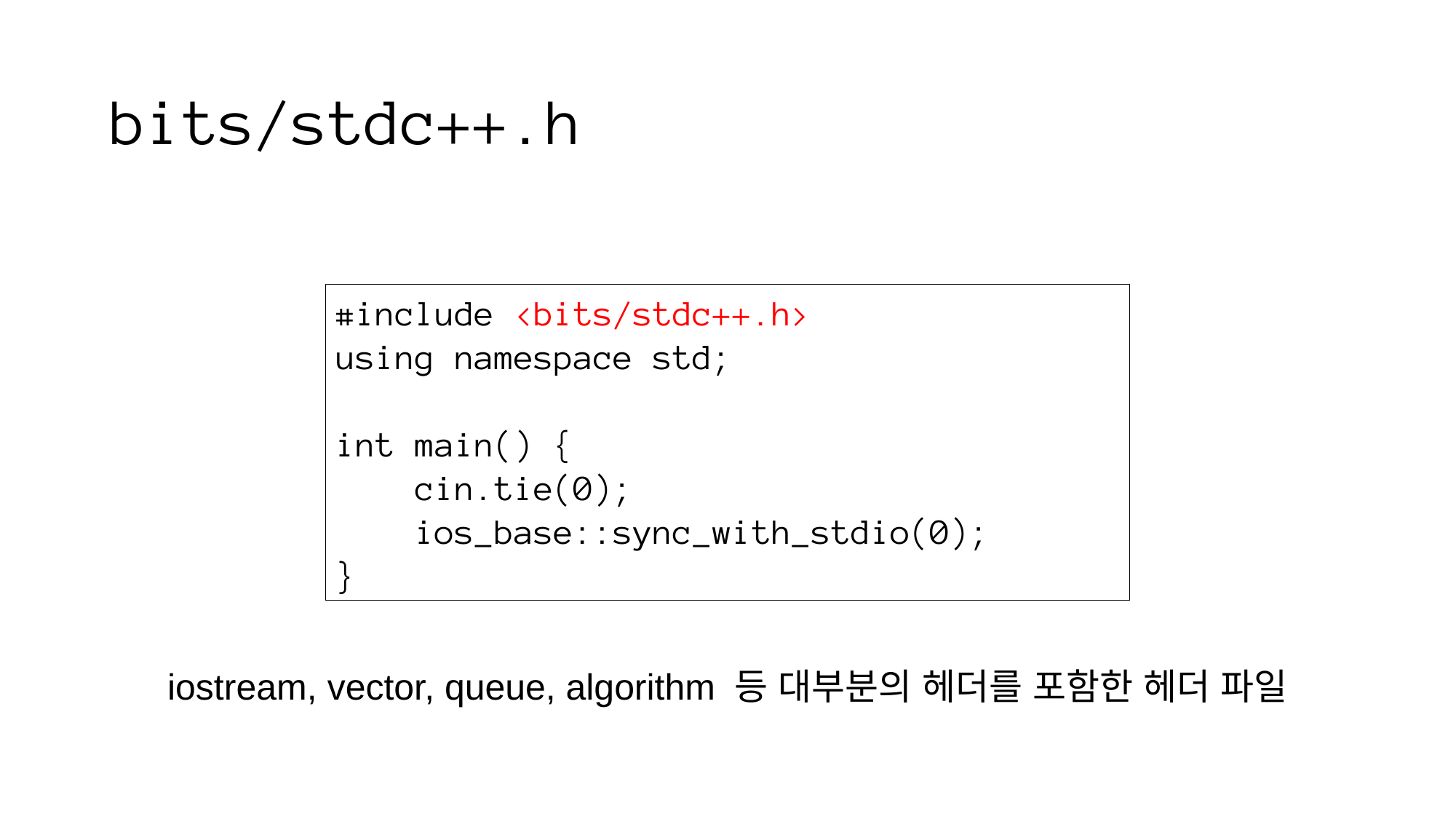

# bits/stdc++.h
#include <bits/stdc++.h>
using namespace std;

int main() {
    cin.tie(0);
    ios_base::sync_with_stdio(0);
}
iostream, vector, queue, algorithm 등 대부분의 헤더를 포함한 헤더 파일